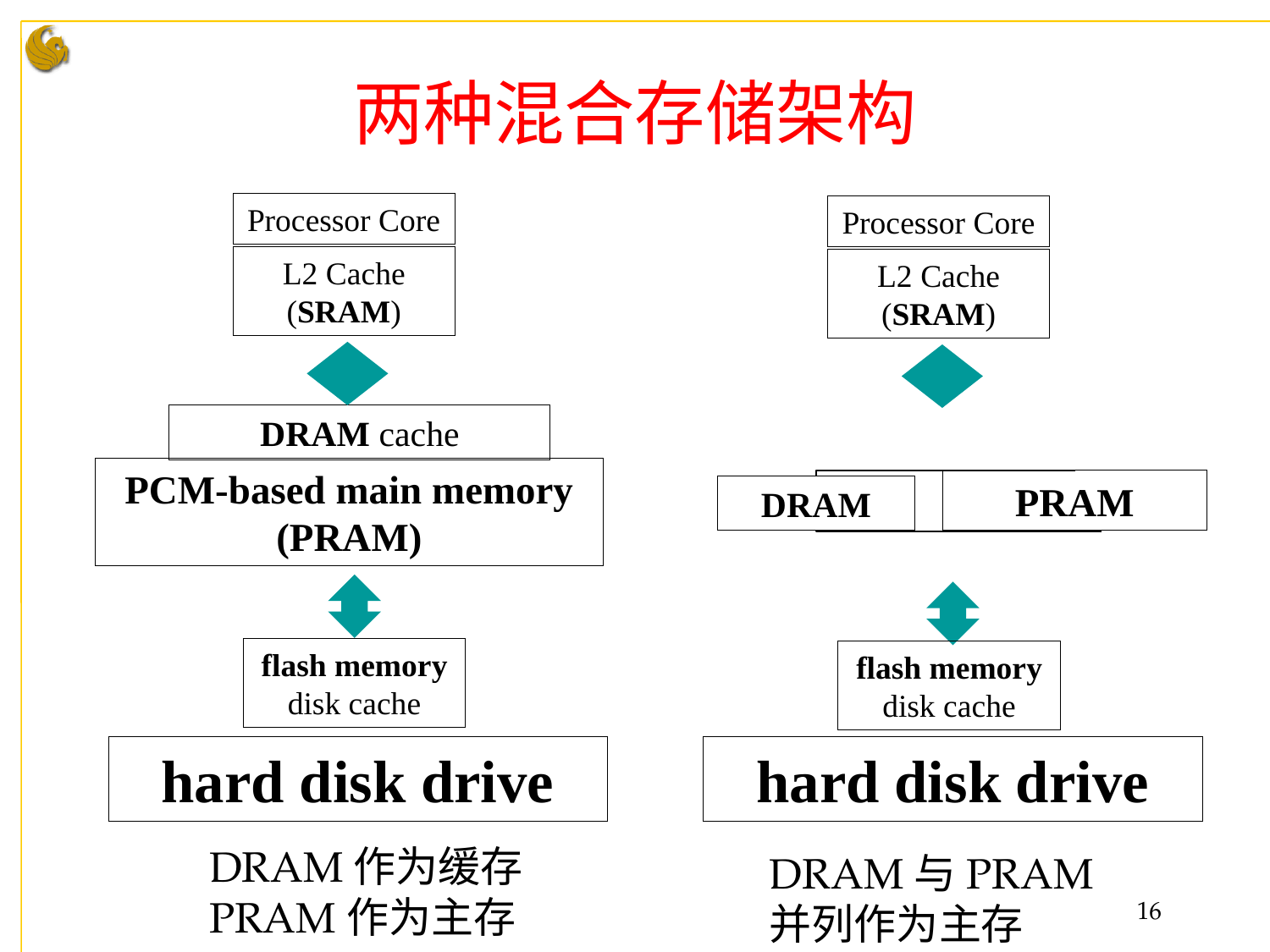

# 两种混合存储架构
Processor Core
Processor Core
L2 Cache (SRAM)
L2 Cache (SRAM)

DRAM cache
PCM-based main memory (PRAM)
PRAM
DRAM

flash memory
disk cache
flash memory
disk cache
hard disk drive
hard disk drive
DRAM作为缓存
PRAM作为主存
DRAM与PRAM并列作为主存
16